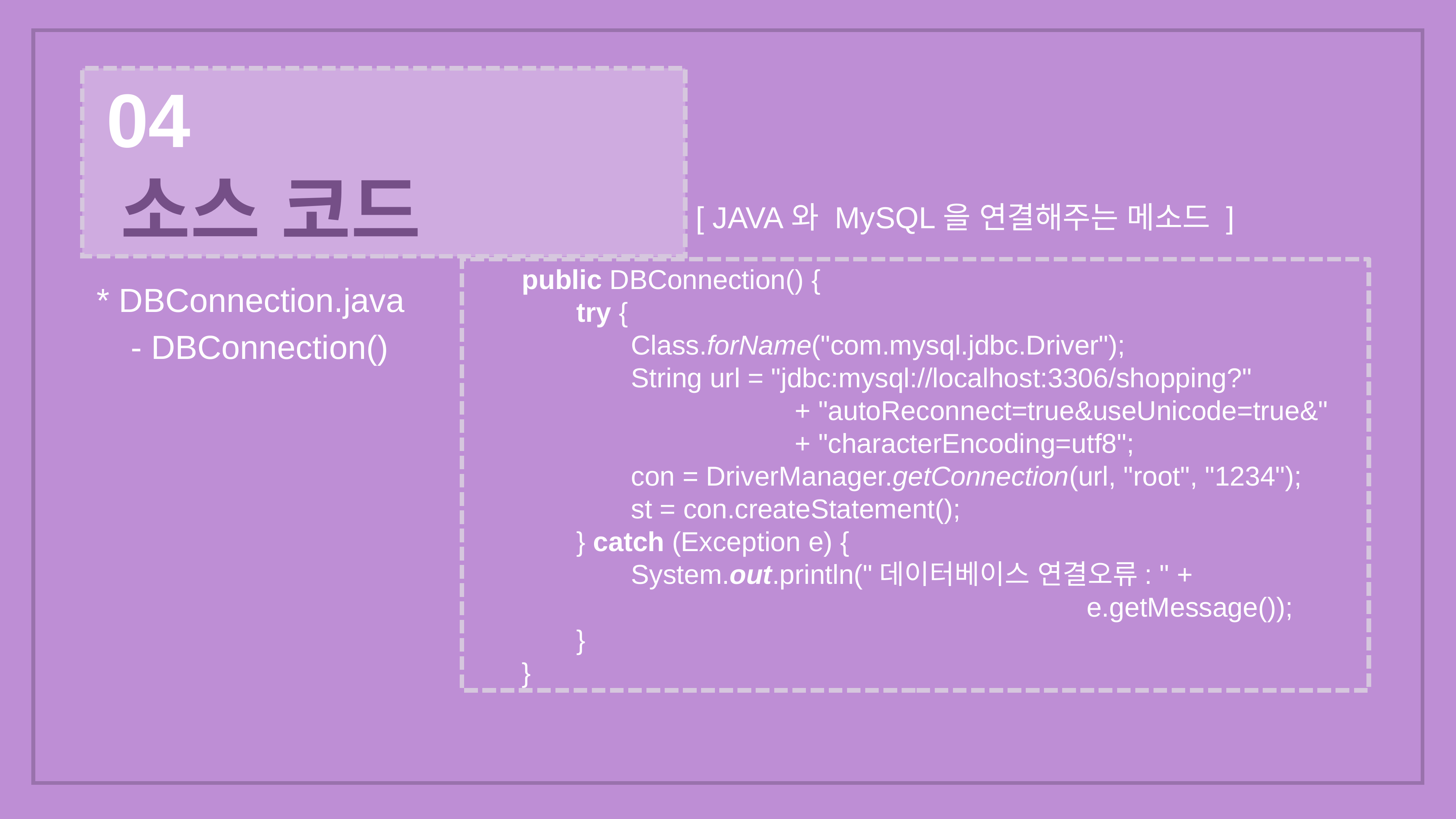

04
 소스 코드
[ JAVA와 MySQL을 연결해주는 메소드 ]
	public DBConnection() {
		try {
			Class.forName("com.mysql.jdbc.Driver");
			String url = "jdbc:mysql://localhost:3306/shopping?"
						+ "autoReconnect=true&useUnicode=true&"
						+ "characterEncoding=utf8";
			con = DriverManager.getConnection(url, "root", "1234");
			st = con.createStatement();
		} catch (Exception e) {
			System.out.println("데이터베이스 연결오류: " +
                                                                                  e.getMessage());
		}
	}
* DBConnection.java
- DBConnection()